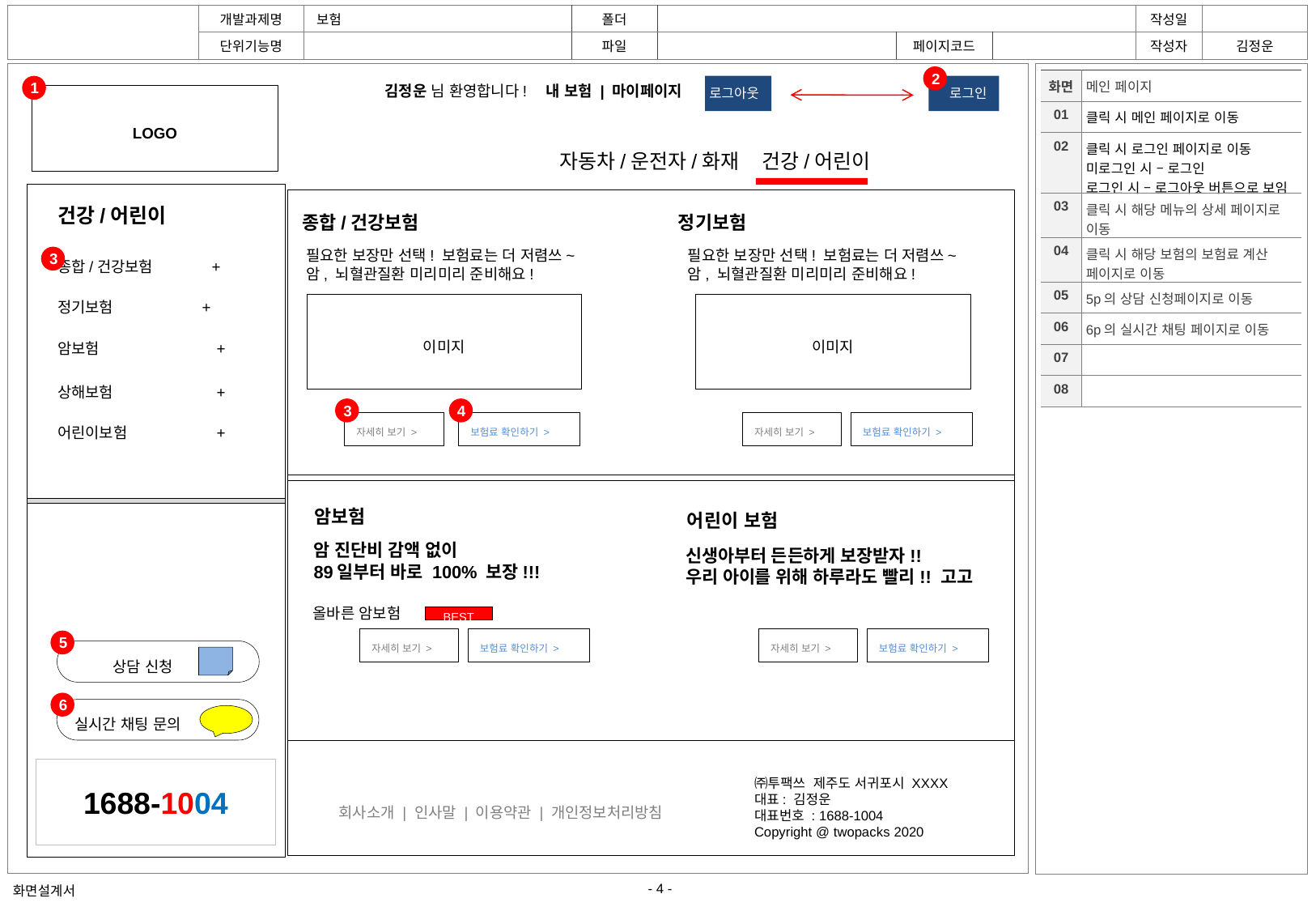

2
| 화면 | 메인 페이지 |
| --- | --- |
| 01 | 클릭 시 메인 페이지로 이동 |
| 02 | 클릭 시 로그인 페이지로 이동 미로그인 시 – 로그인 로그인 시 – 로그아웃 버튼으로 보임 |
| 03 | 클릭 시 해당 메뉴의 상세 페이지로 이동 |
| 04 | 클릭 시 해당 보험의 보험료 계산 페이지로 이동 |
| 05 | 5p의 상담 신청페이지로 이동 |
| 06 | 6p의 실시간 채팅 페이지로 이동 |
| 07 |  |
| 08 |  |
1
김정운 님 환영합니다!
내 보험 | 마이페이지

로그아웃

로그인
LOGO
자동차/운전자/화재    건강/어린이

건강/어린이
종합/건강보험
정기보험
필요한 보장만 선택! 보험료는 더 저렴쓰~
암, 뇌혈관질환 미리미리 준비해요!
필요한 보장만 선택! 보험료는 더 저렴쓰~
암, 뇌혈관질환 미리미리 준비해요!
3
종합/건강보험             +
정기보험                    +
이미지
이미지
암보험	        +
상해보험	        +
3
4
자세히 보기 >
보험료 확인하기 >
자세히 보기 >
보험료 확인하기 >
어린이보험	        +

암보험
어린이 보험
암 진단비 감액 없이
89일부터 바로 100% 보장!!!
신생아부터 든든하게 보장받자!!
우리 아이를 위해 하루라도 빨리!! 고고
올바른 암보험
BEST
자세히 보기 >
보험료 확인하기 >
자세히 보기 >
보험료 확인하기 >
5
        상담 신청

6
실시간 채팅 문의

㈜투팩쓰  제주도 서귀포시 XXXX
대표: 김정운
대표번호 : 1688-1004
Copyright @ twopacks 2020
1688-1004
회사소개 | 인사말 | 이용약관 | 개인정보처리방침